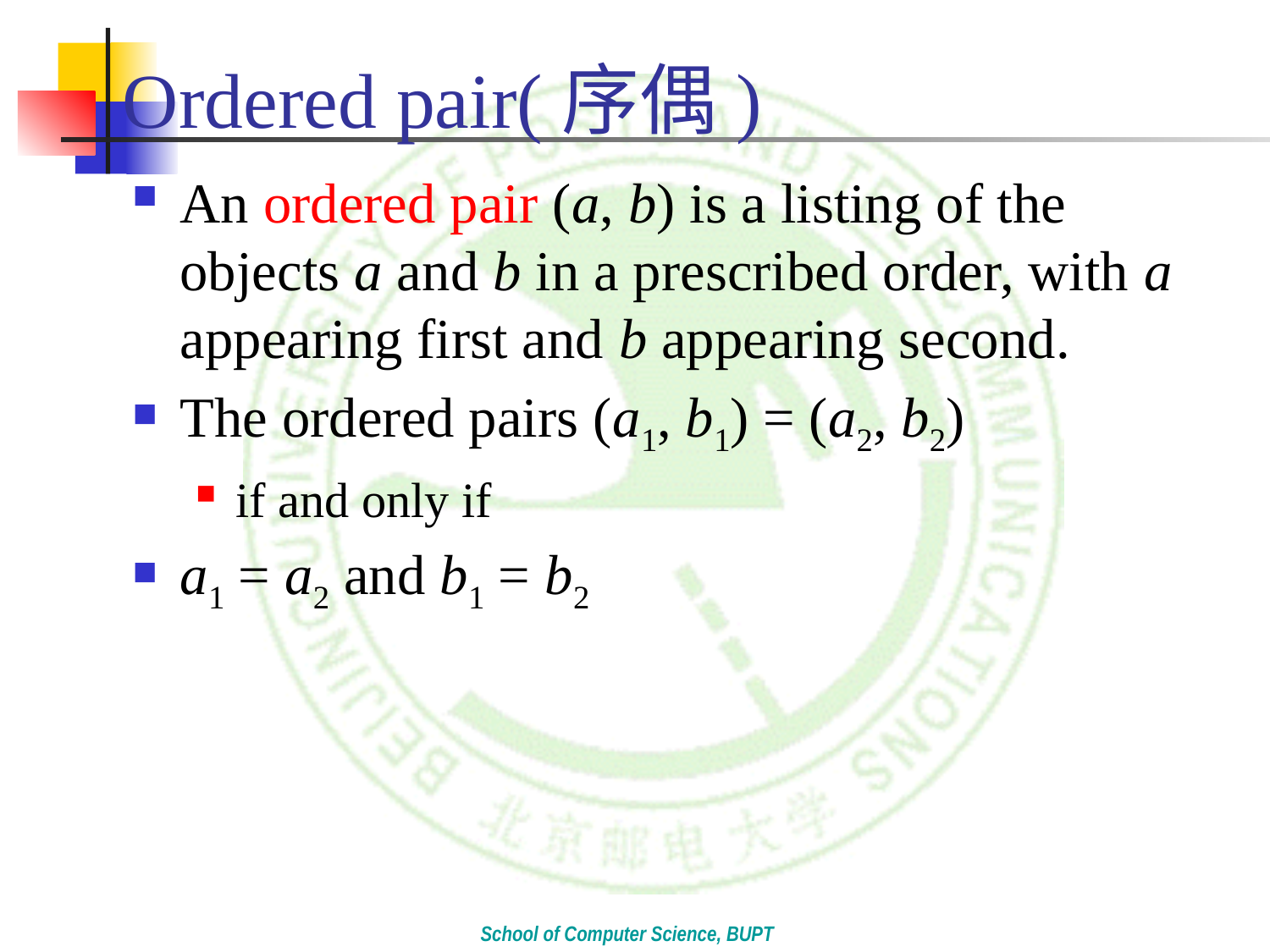

# Ordered pair(序偶)
An ordered pair (a, b) is a listing of the objects a and b in a prescribed order, with a appearing first and b appearing second.
The ordered pairs (a1, b1) = (a2, b2)
if and only if
a1 = a2 and b1 = b2

School of Computer Science, BUPT
19